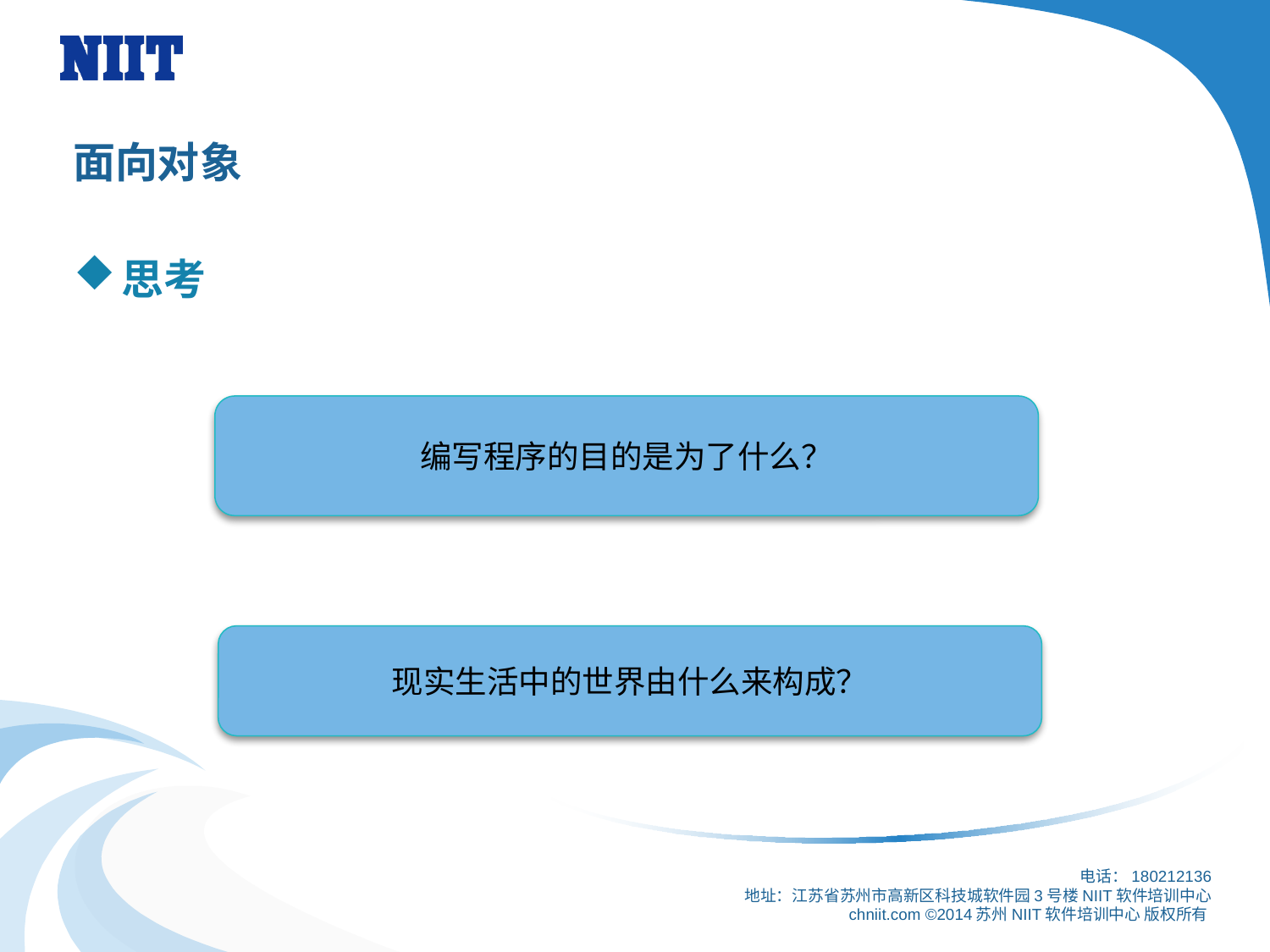

# 面向对象
思考
编写程序的目的是为了什么？
现实生活中的世界由什么来构成？